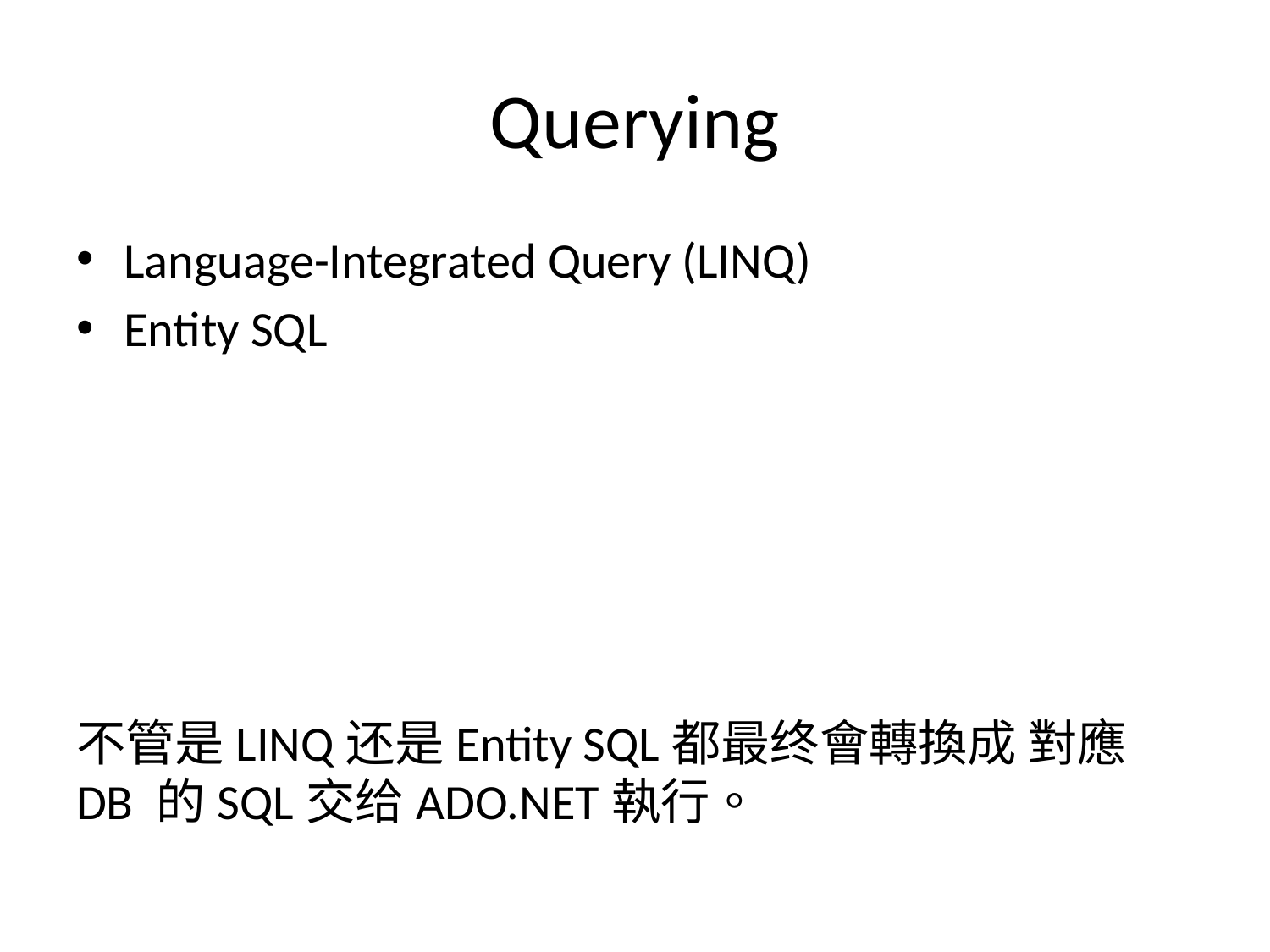

# Querying
Language-Integrated Query (LINQ)
Entity SQL

不管是LINQ还是Entity SQL都最终會轉換成 對應DB 的SQL交给ADO.NET執行。